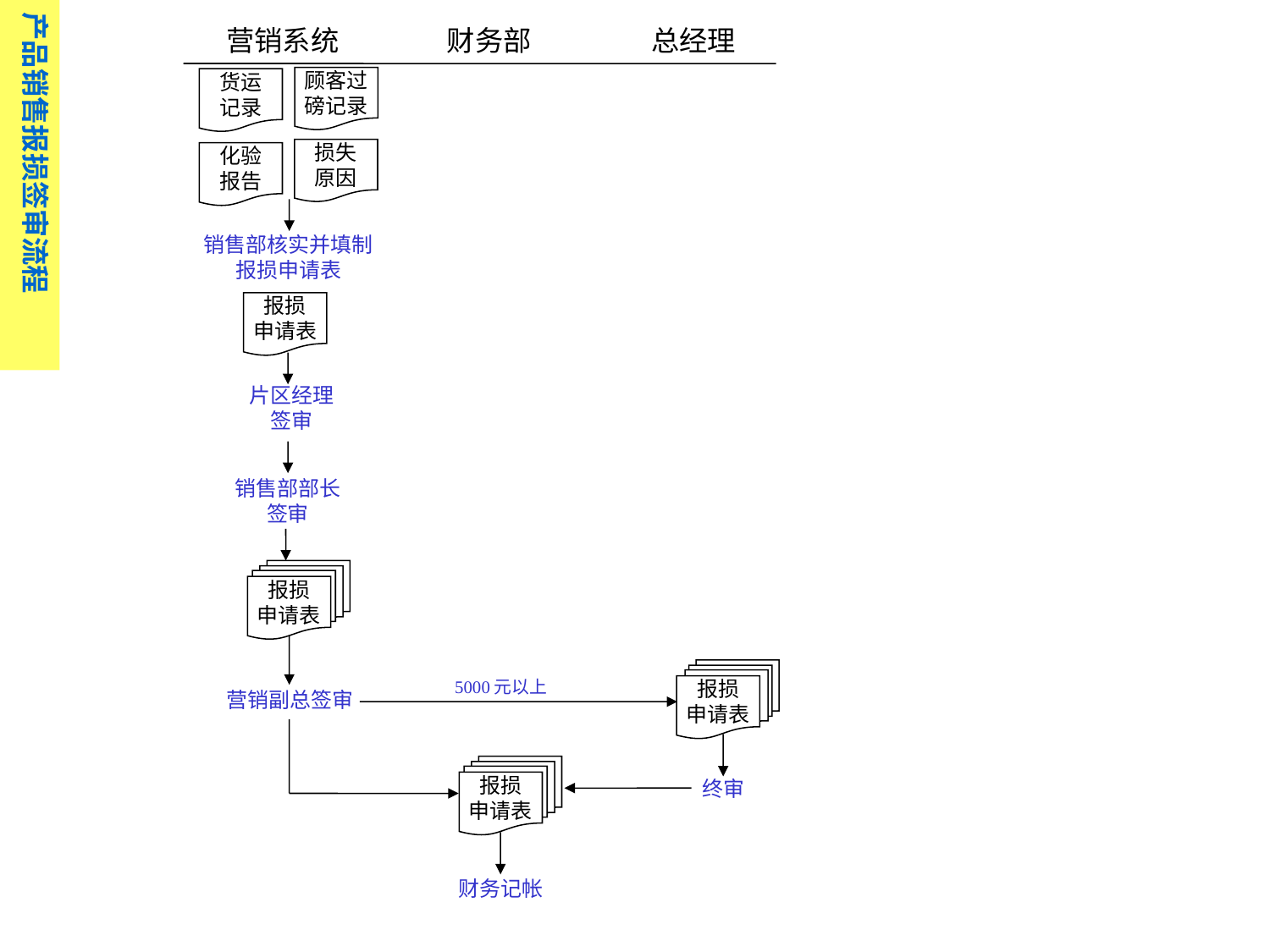

产品销售报损签审流程

营销系统                 财务部                   总经理

顾客过
磅记录
货运
记录
损失
原因
化验
报告

销售部核实并填制报损申请表
报损
申请表

片区经理签审

销售部部长签审

报损
申请表

5000元以上

报损
申请表
营销副总签审

终审
报损
申请表

69
财务记帐